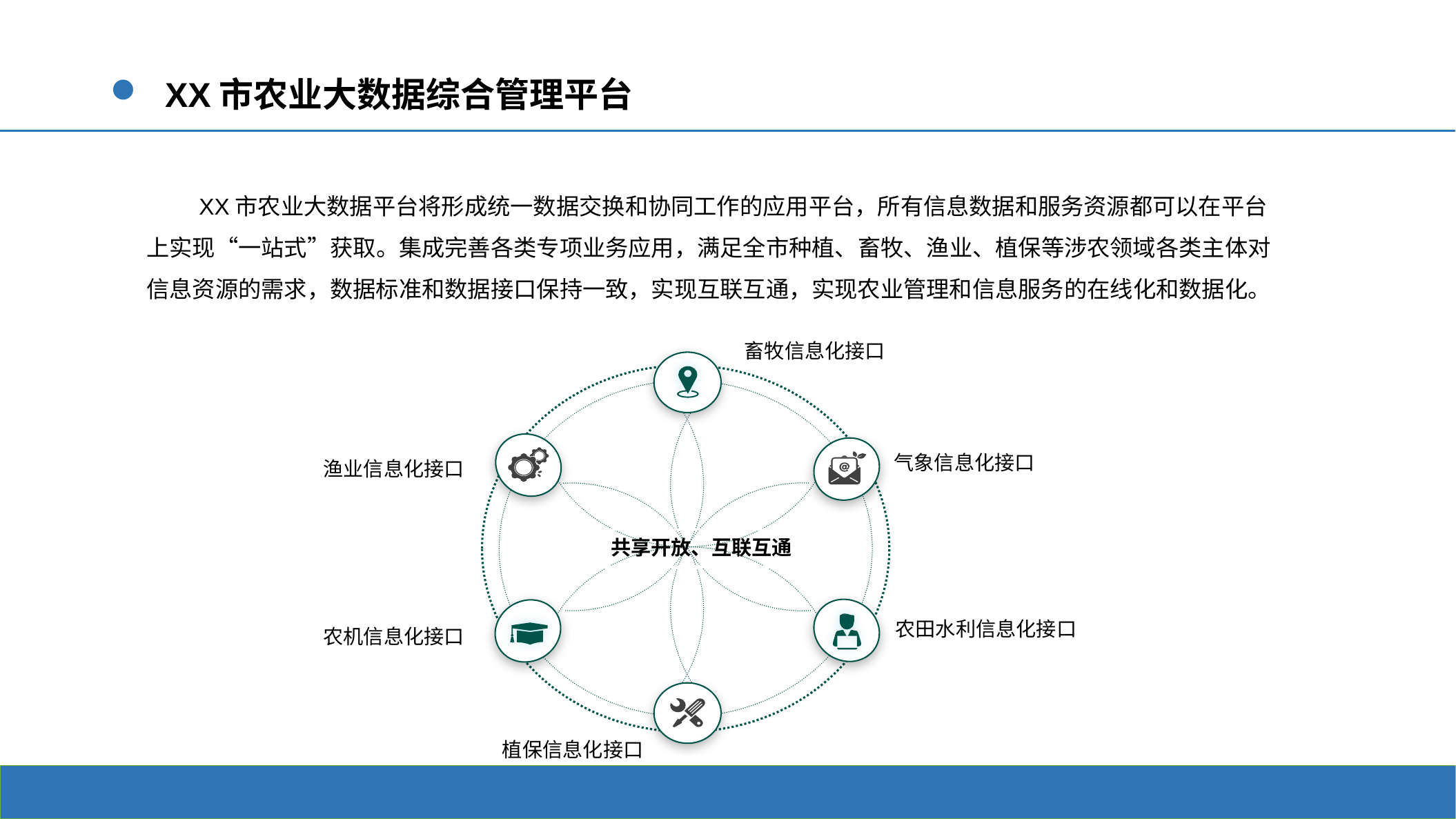

# XX市农业大数据综合管理平台
XX市农业大数据平台将形成统一数据交换和协同工作的应用平台，所有信息数据和服务资源都可以在平台上实现“一站式”获取。集成完善各类专项业务应用，满足全市种植、畜牧、渔业、植保等涉农领域各类主体对信息资源的需求，数据标准和数据接口保持一致，实现互联互通，实现农业管理和信息服务的在线化和数据化。
畜牧信息化接口

气象信息化接口
渔业信息化接口
共享开放、互联互通

农田水利信息化接口
农机信息化接口

植保信息化接口